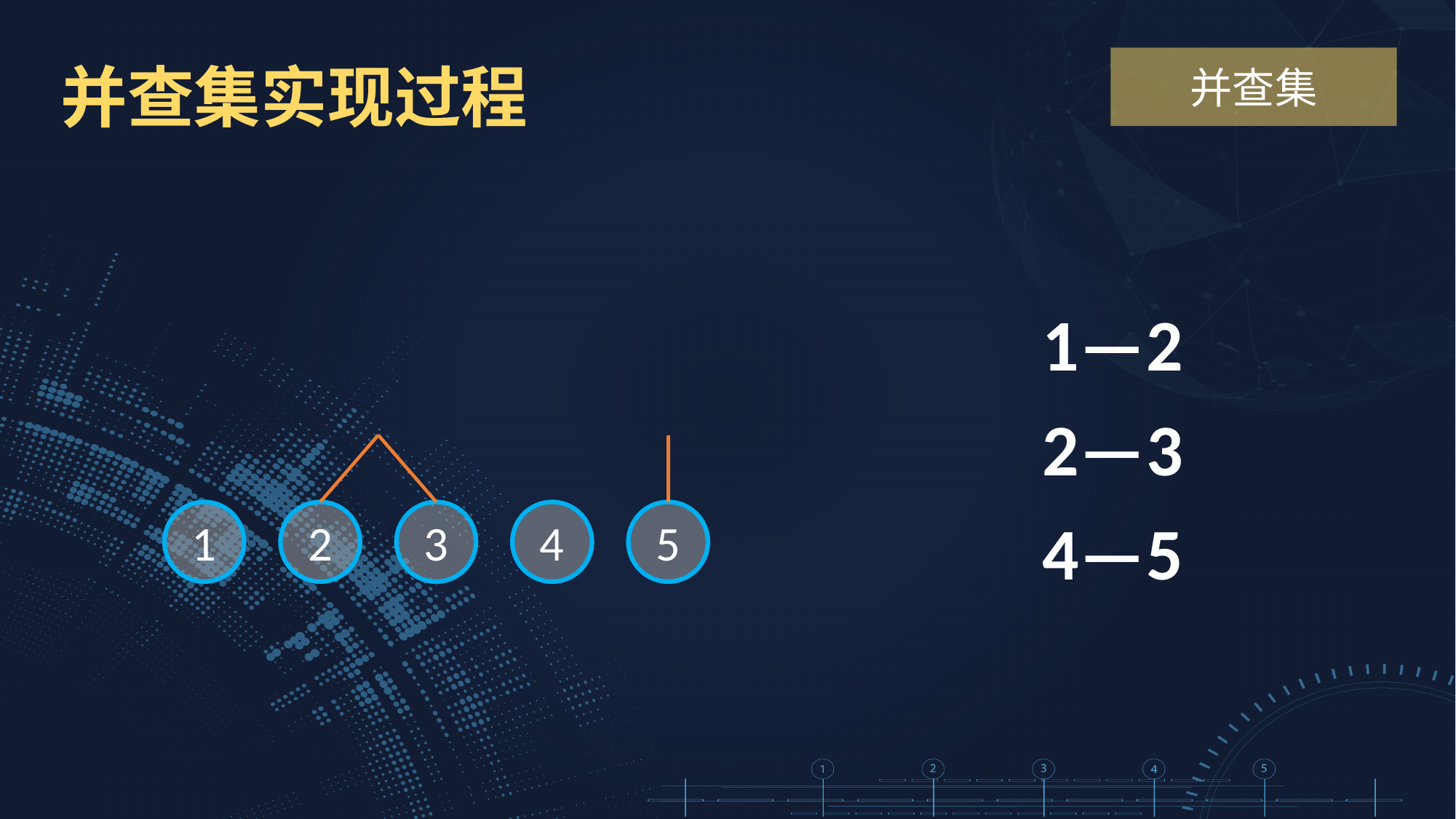

并查集
并查集实现过程
1—2
2—3
1
2
3
4
5
4—5